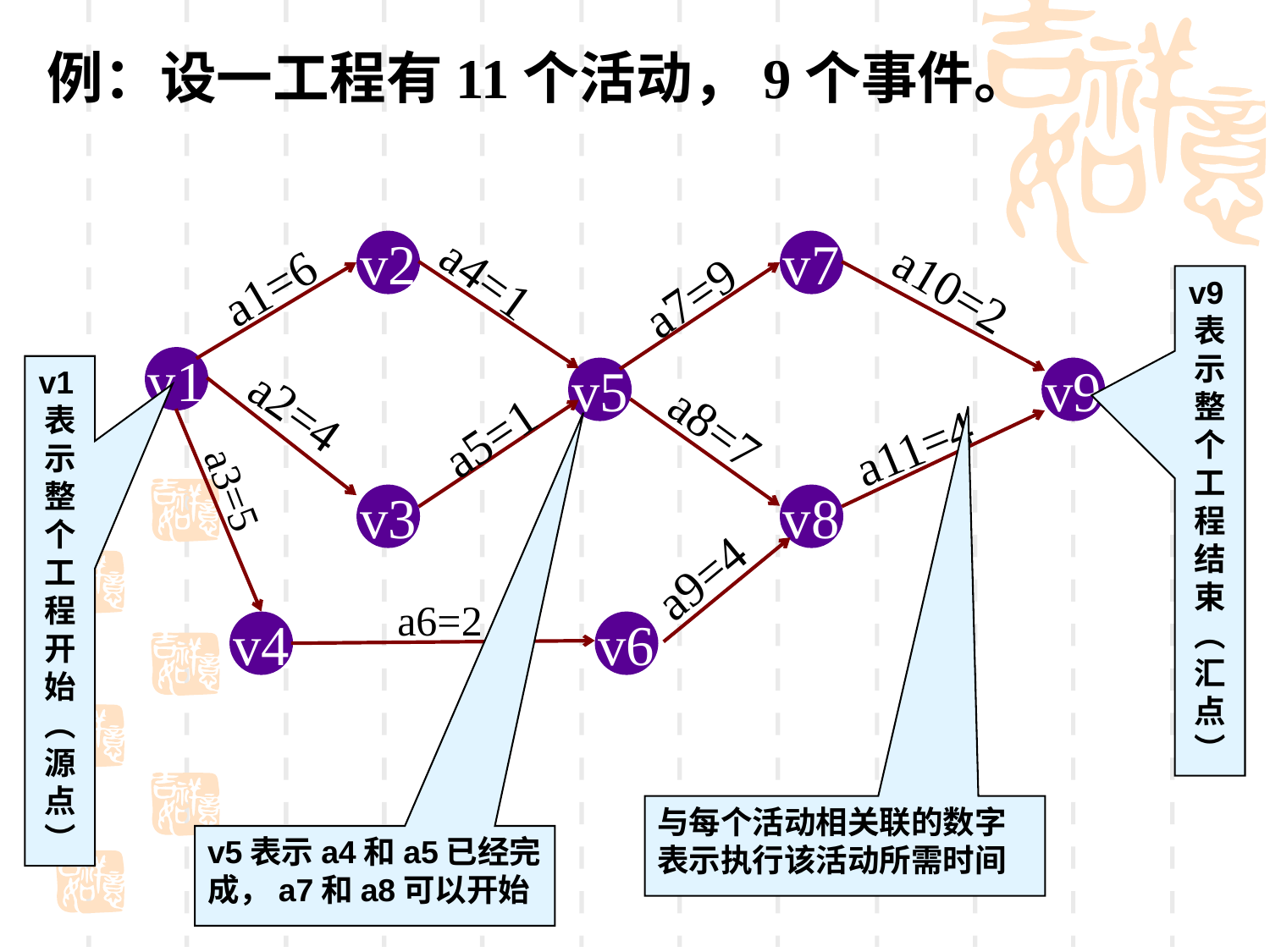

例：设一工程有11个活动，9个事件。
v2
v7
a4=1
a1=6
a10=2
a7=9

v1
v5
v9
a2=4

a8=7

a5=1
a11=4

a3=5
v3
v8

a9=4
a6=2
v4
v6

v9表示整个工程结束︵汇点︶
v1表示整个工程开始︵源点︶
与每个活动相关联的数字表示执行该活动所需时间
v5表示a4和a5已经完成，a7和a8可以开始